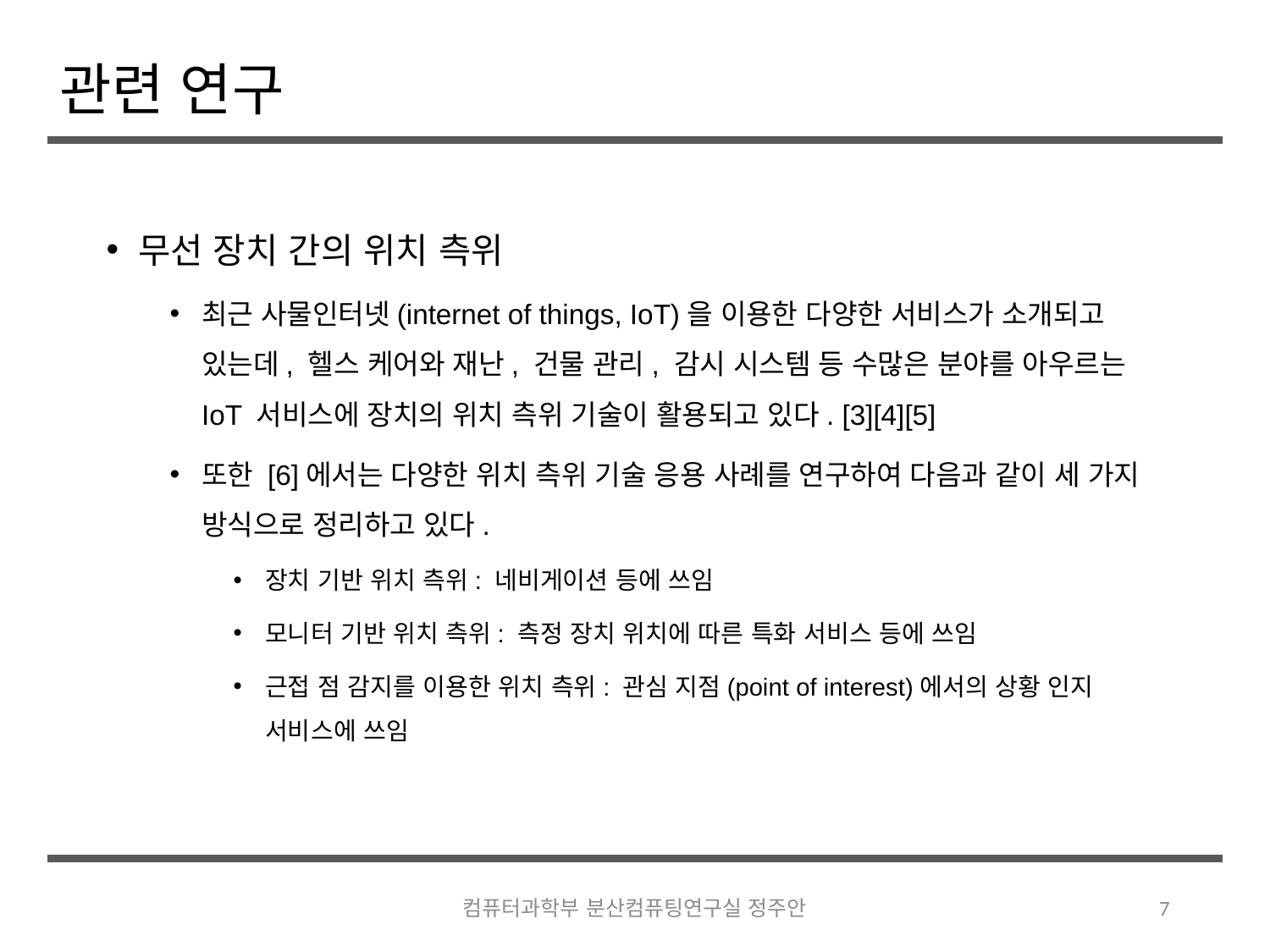

# 관련 연구
무선 장치 간의 위치 측위
최근 사물인터넷(internet of things, IoT)을 이용한 다양한 서비스가 소개되고 있는데, 헬스 케어와 재난, 건물 관리, 감시 시스템 등 수많은 분야를 아우르는 IoT 서비스에 장치의 위치 측위 기술이 활용되고 있다. [3][4][5]
또한 [6]에서는 다양한 위치 측위 기술 응용 사례를 연구하여 다음과 같이 세 가지
방식으로 정리하고 있다.
장치 기반 위치 측위: 네비게이션 등에 쓰임
모니터 기반 위치 측위: 측정 장치 위치에 따른 특화 서비스 등에 쓰임
근접 점 감지를 이용한 위치 측위: 관심 지점(point of interest)에서의 상황 인지 서비스에 쓰임
컴퓨터과학부 분산컴퓨팅연구실 정주안
7